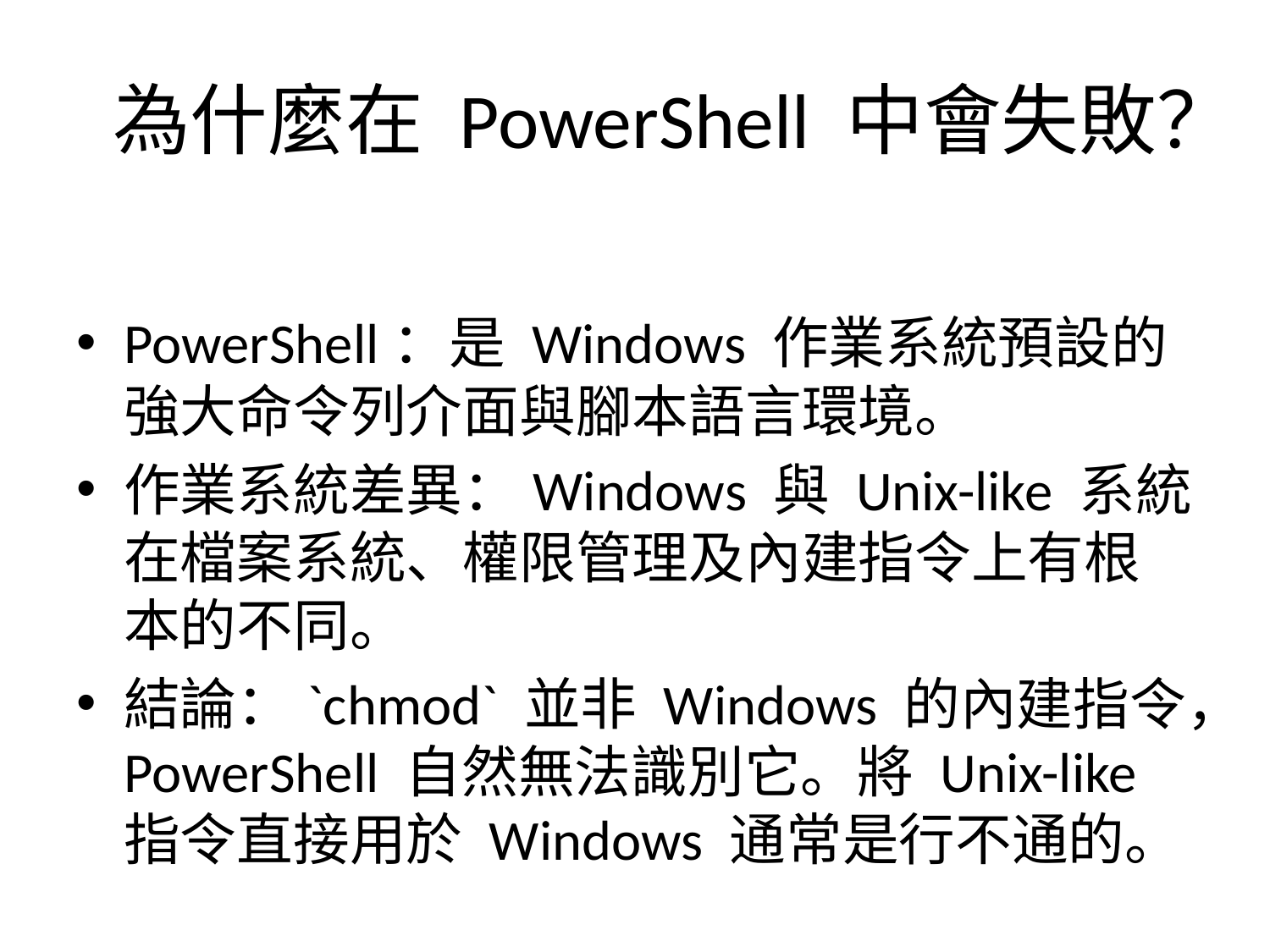

# 為什麼在 PowerShell 中會失敗？

PowerShell：是 Windows 作業系統預設的強大命令列介面與腳本語言環境。
作業系統差異：Windows 與 Unix-like 系統在檔案系統、權限管理及內建指令上有根本的不同。
結論：`chmod` 並非 Windows 的內建指令，PowerShell 自然無法識別它。將 Unix-like 指令直接用於 Windows 通常是行不通的。